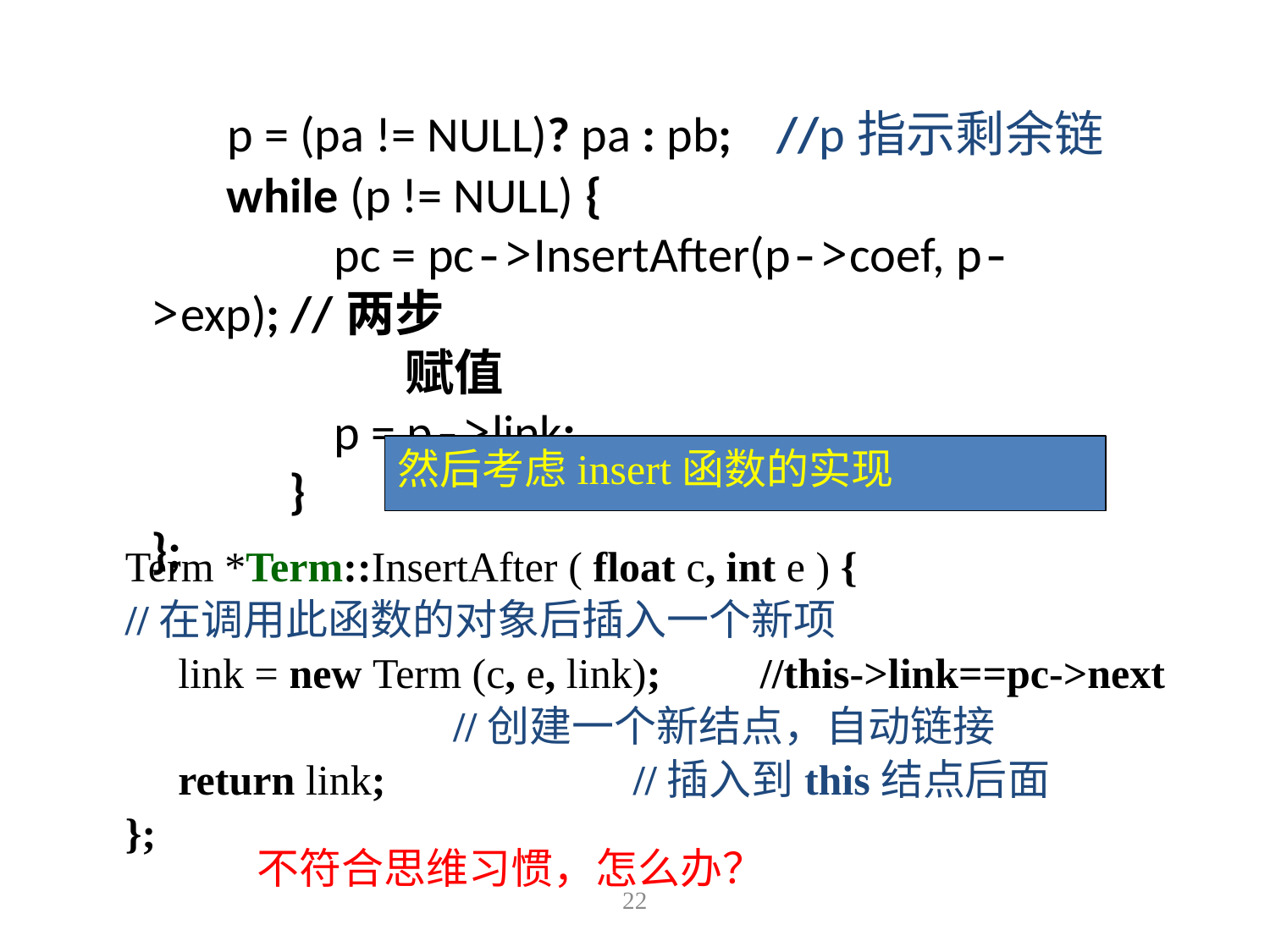

p = (pa != NULL)? pa : pb;    //p指示剩余链
           while (p != NULL) {
		     pc = pc->InsertAfter(p->coef, p->exp); //两步								赋值
		     p = p->link;
		 }
	};
然后考虑insert函数的实现
Term *Term::InsertAfter ( float c, int e ) {
//在调用此函数的对象后插入一个新项
     link = new Term (c, e, link);	//this->link==pc->next
                	       //创建一个新结点，自动链接
     return link;		//插入到this结点后面
};
不符合思维习惯，怎么办？
22